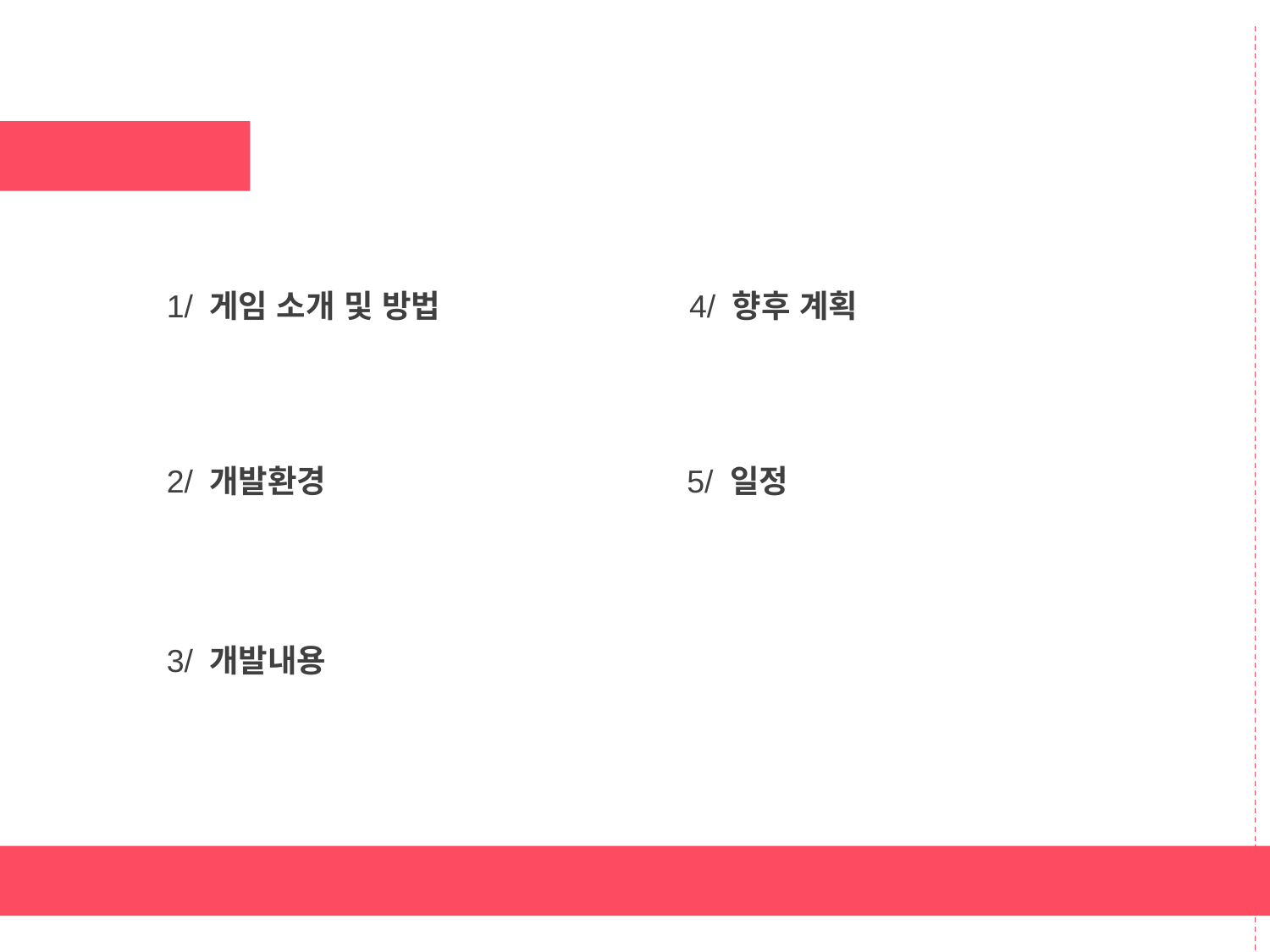

CONTENTS
1/ 게임 소개 및 방법
4/ 향후 계획
2/ 개발환경
5/ 일정

3/ 개발내용